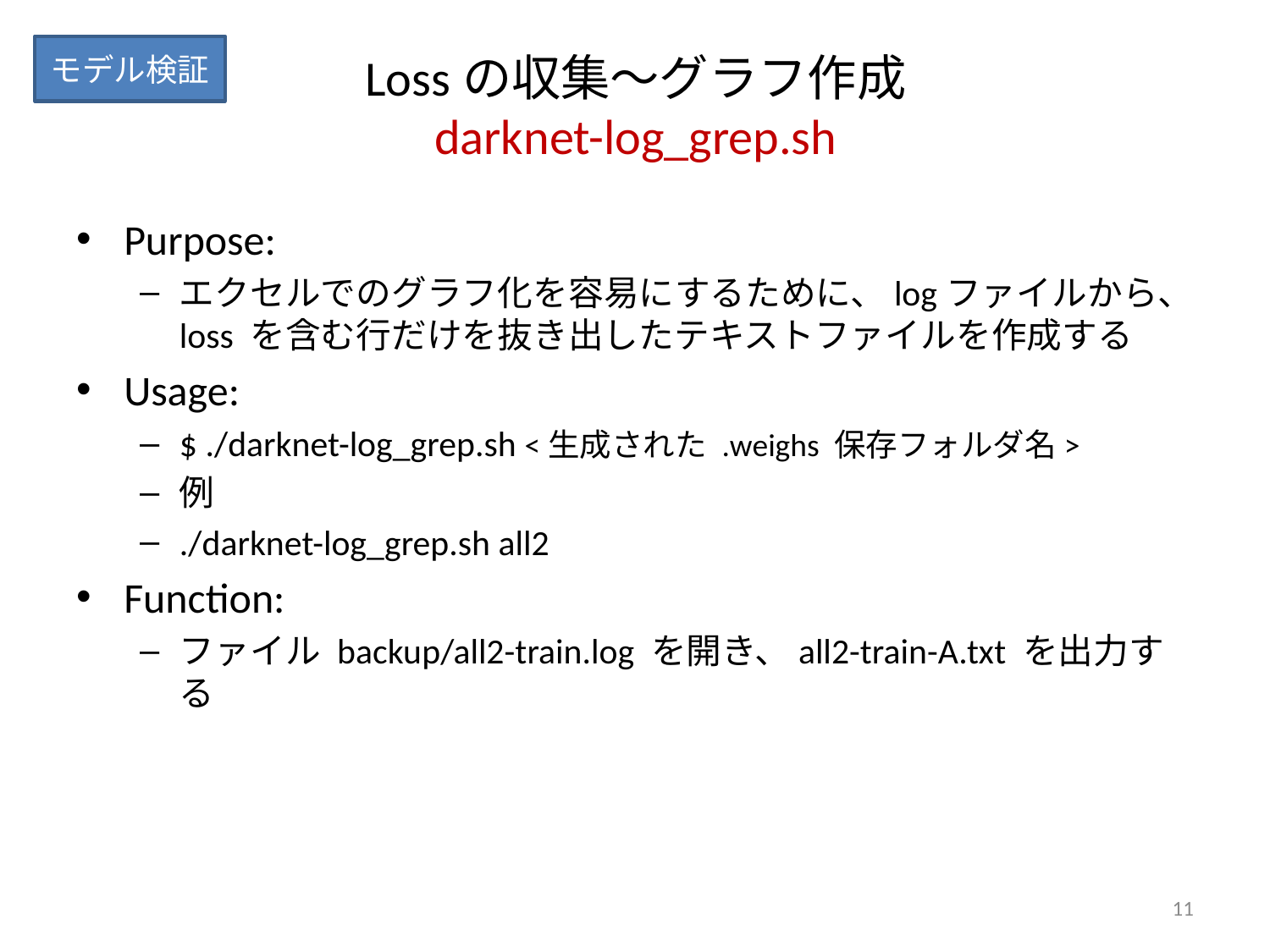

# Lossの収集～グラフ作成 darknet-log_grep.sh
モデル検証
Purpose:
エクセルでのグラフ化を容易にするために、logファイルから、loss を含む行だけを抜き出したテキストファイルを作成する
Usage:
$ ./darknet-log_grep.sh <生成された .weighs 保存フォルダ名>
例
./darknet-log_grep.sh all2
Function:
ファイル backup/all2-train.log を開き、all2-train-A.txt を出力する

11